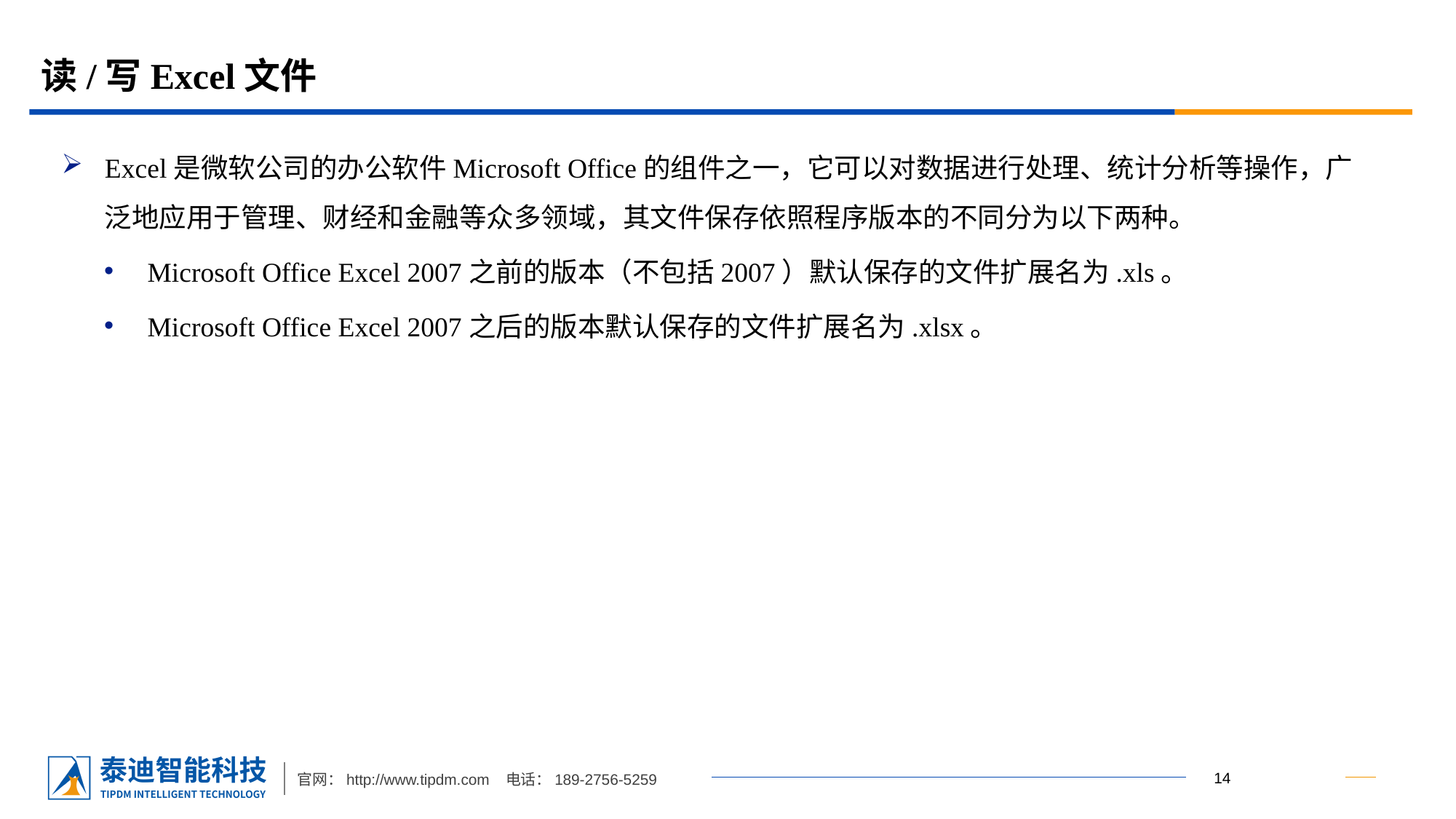

# 读/写Excel文件
Excel是微软公司的办公软件Microsoft Office的组件之一，它可以对数据进行处理、统计分析等操作，广泛地应用于管理、财经和金融等众多领域，其文件保存依照程序版本的不同分为以下两种。
Microsoft Office Excel 2007之前的版本（不包括2007）默认保存的文件扩展名为.xls。
Microsoft Office Excel 2007之后的版本默认保存的文件扩展名为.xlsx。